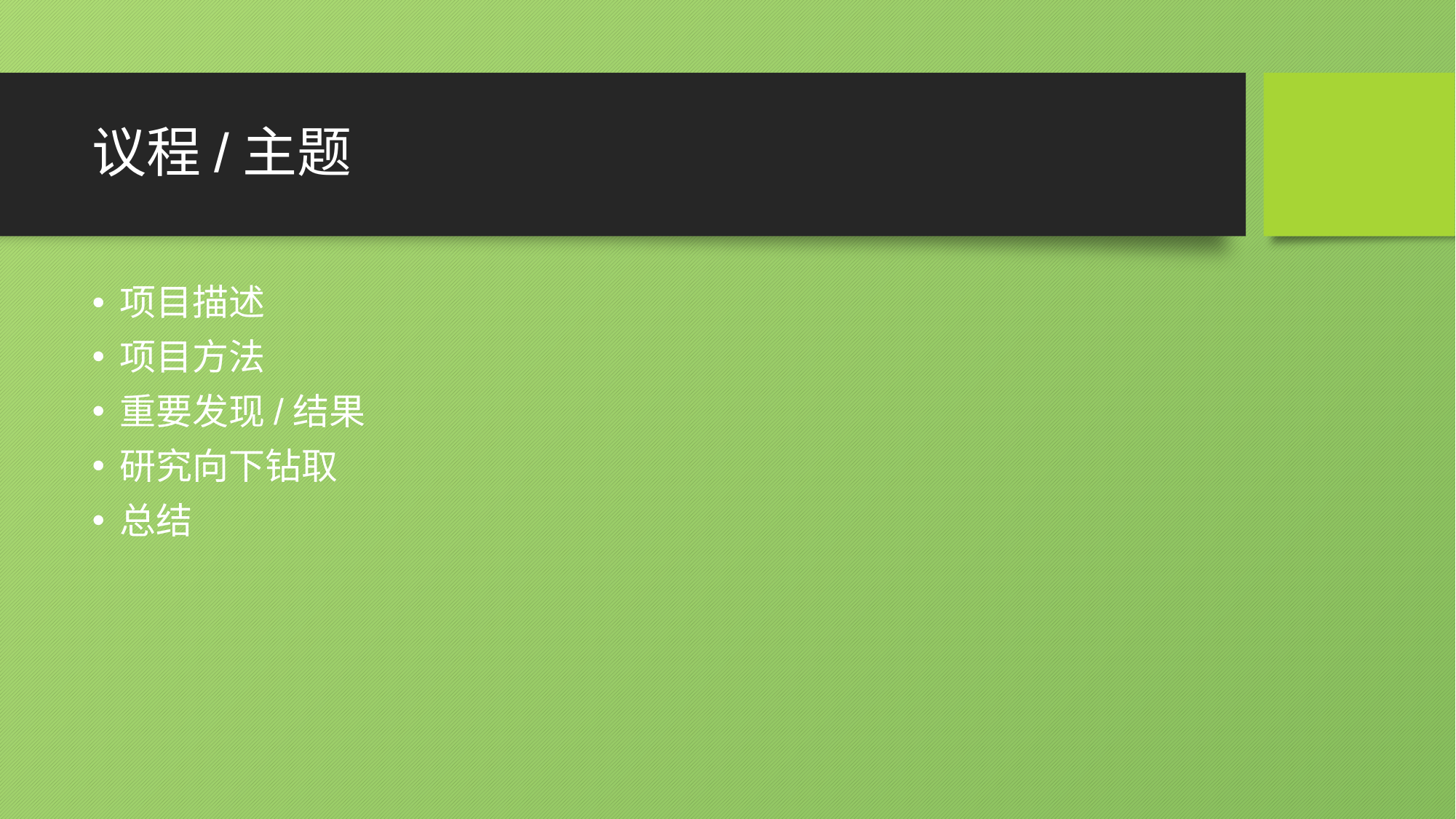

# 议程/主题
项目描述
项目方法
重要发现/结果
研究向下钻取
总结